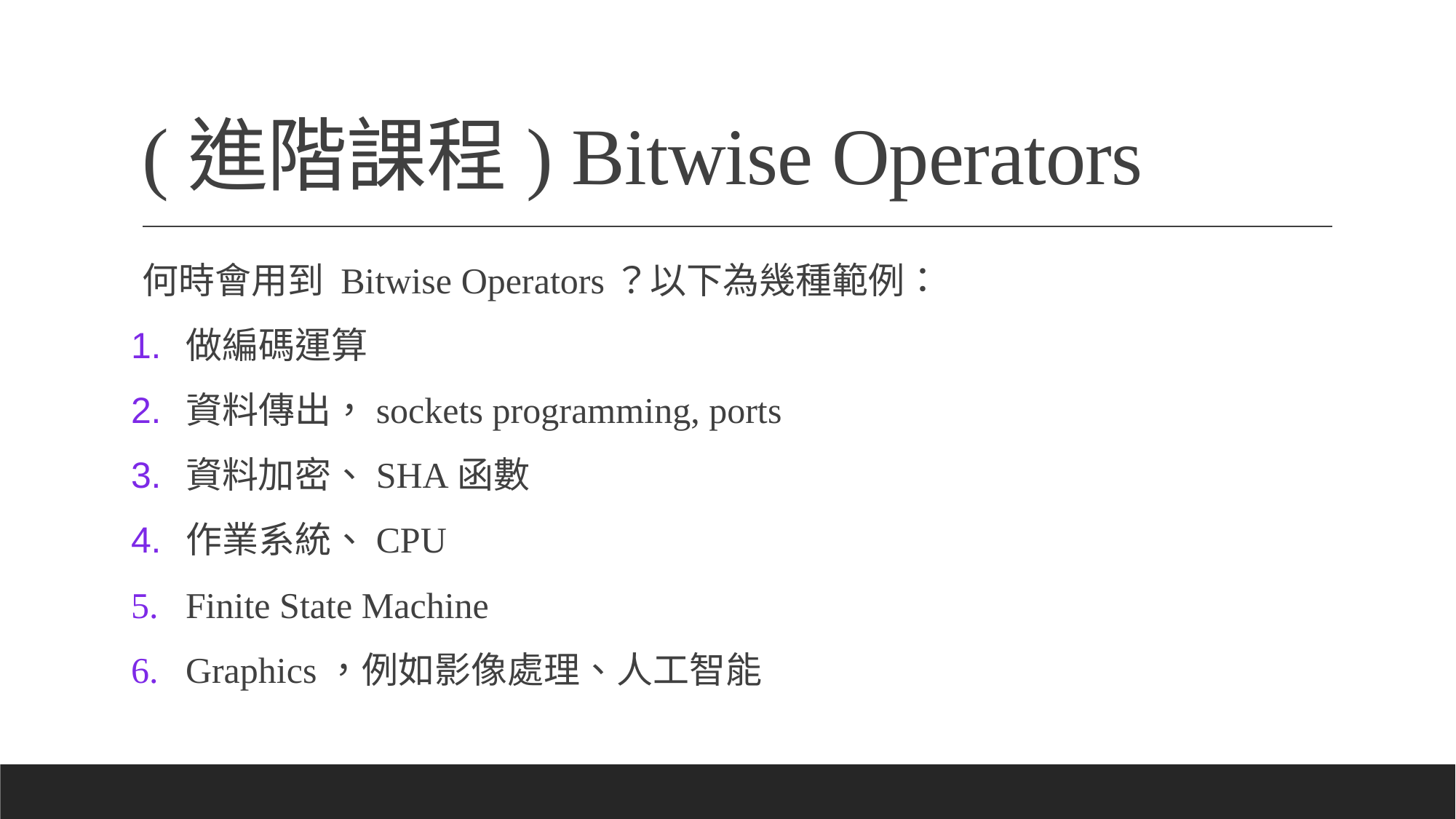

# (進階課程) Bitwise Operators
何時會用到 Bitwise Operators？以下為幾種範例：
做編碼運算
資料傳出，sockets programming, ports
資料加密、SHA函數
作業系統、CPU
Finite State Machine
Graphics，例如影像處理、人工智能